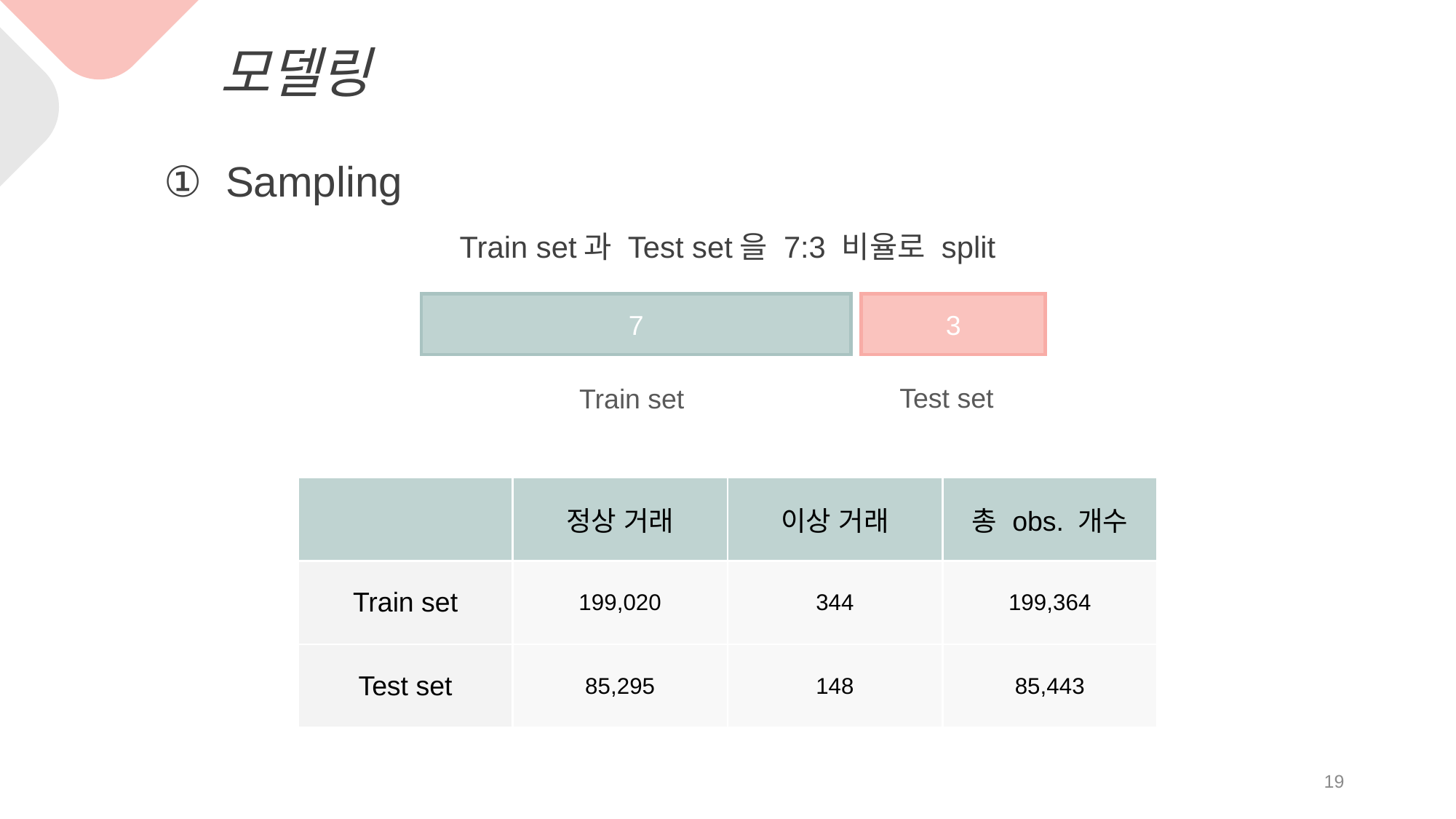

모델링
①  Sampling
Train set과 Test set을 7:3 비율로 split
3
7
Test set
Train set
|  | 정상 거래 | 이상 거래 | 총 obs. 개수 |
| --- | --- | --- | --- |
| Train set | 199,020 | 344 | 199,364 |
| Test set | 85,295 | 148 | 85,443 |
19